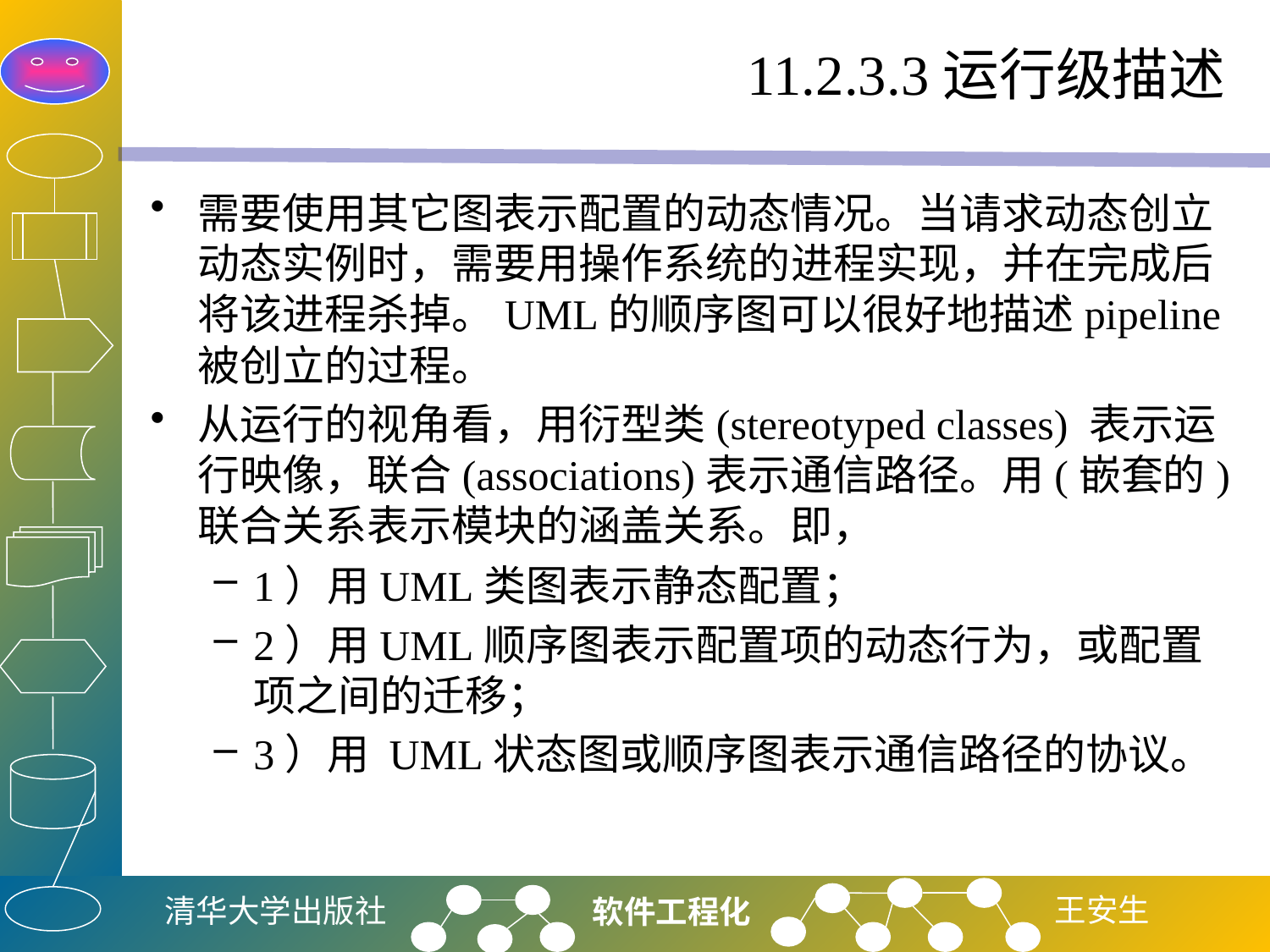

# 11.2.3.3运行级描述
需要使用其它图表示配置的动态情况。当请求动态创立动态实例时，需要用操作系统的进程实现，并在完成后将该进程杀掉。UML的顺序图可以很好地描述pipeline被创立的过程。
从运行的视角看，用衍型类(stereotyped classes) 表示运行映像，联合(associations)表示通信路径。用(嵌套的)联合关系表示模块的涵盖关系。即，
1）用UML类图表示静态配置；
2）用UML顺序图表示配置项的动态行为，或配置项之间的迁移；
3）用 UML状态图或顺序图表示通信路径的协议。